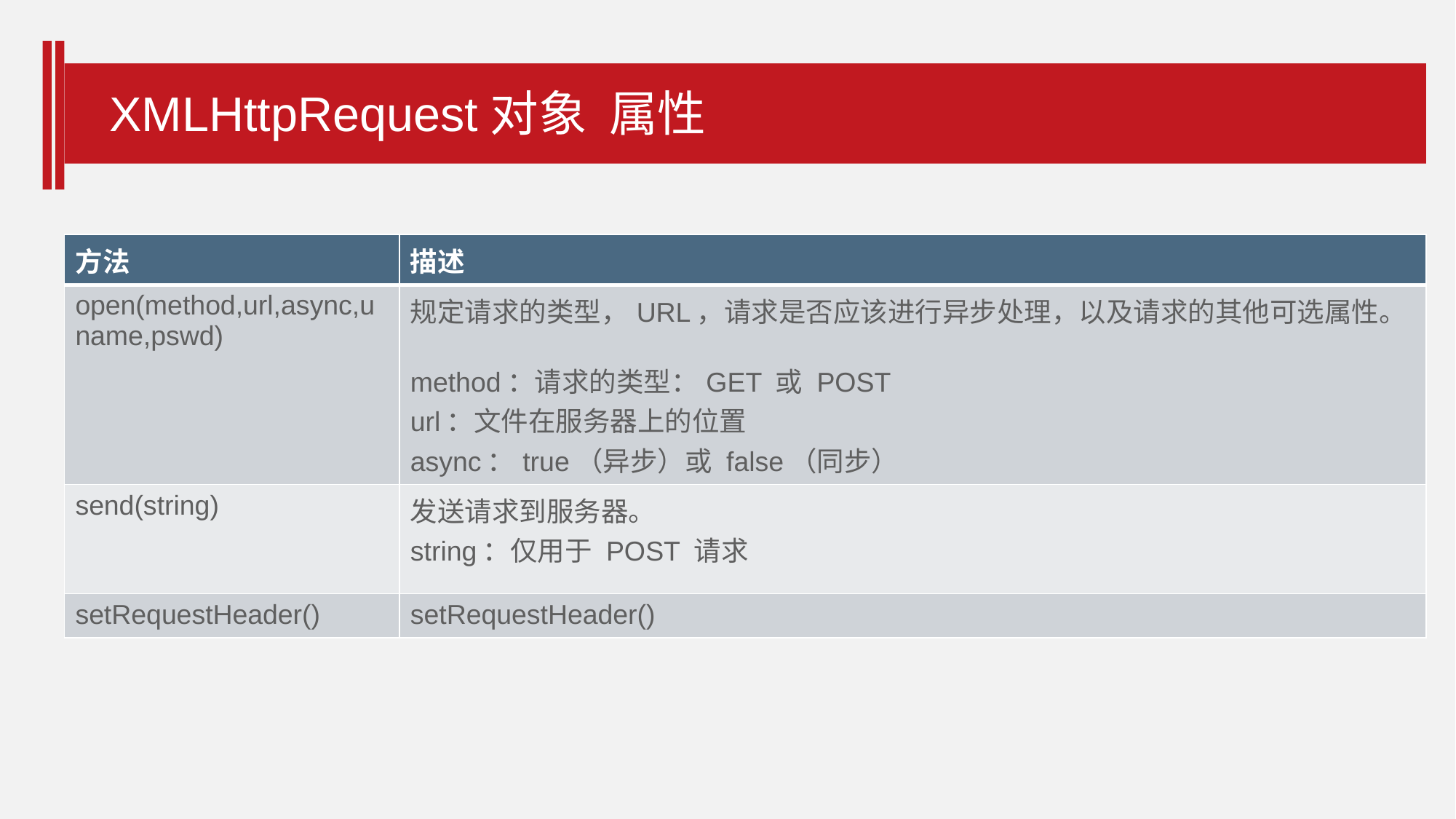

XMLHttpRequest对象  属性

| 方法 | 描述 |
| --- | --- |
| open(method,url,async,uname,pswd) | 规定请求的类型，URL，请求是否应该进行异步处理，以及请求的其他可选属性。 method：请求的类型：GET 或 POST url：文件在服务器上的位置 async：true（异步）或 false（同步） |
| send(string) | 发送请求到服务器。 string：仅用于 POST 请求 |
| setRequestHeader() | setRequestHeader() |